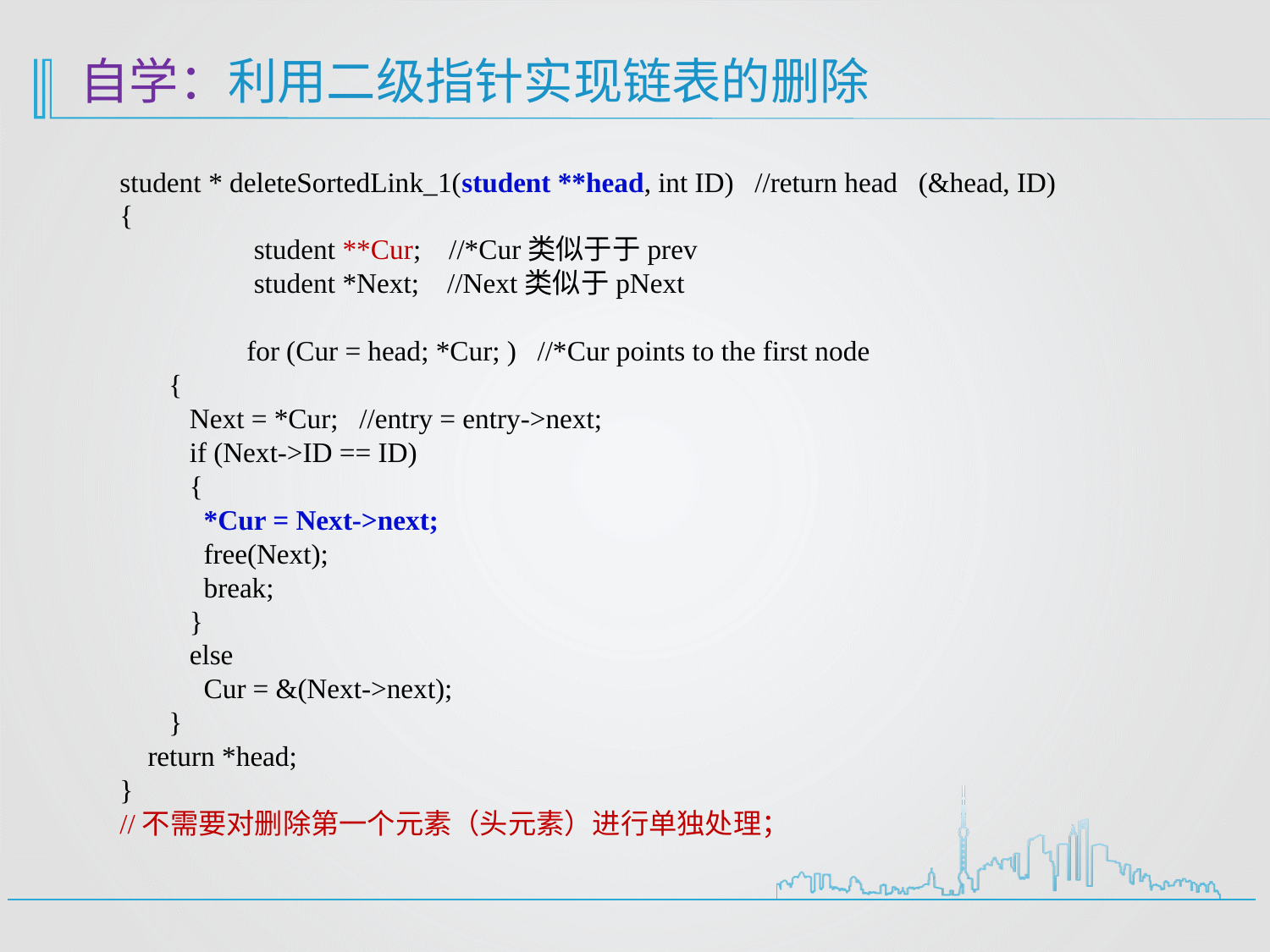

# 自学：利用二级指针实现链表的删除
student * deleteSortedLink_1(student **head, int ID)   //return head   (&head, ID)
{
	 student **Cur;    //*Cur类似于于prev
	 student *Next;    //Next类似于pNext

	for (Cur = head; *Cur; )   //*Cur points to the first node
       {
          Next = *Cur;   //entry = entry->next;
          if (Next->ID == ID)
          {
            *Cur = Next->next;
            free(Next);
            break;
          }
          else
            Cur = &(Next->next);
       }
    return *head;
}
//不需要对删除第一个元素（头元素）进行单独处理；